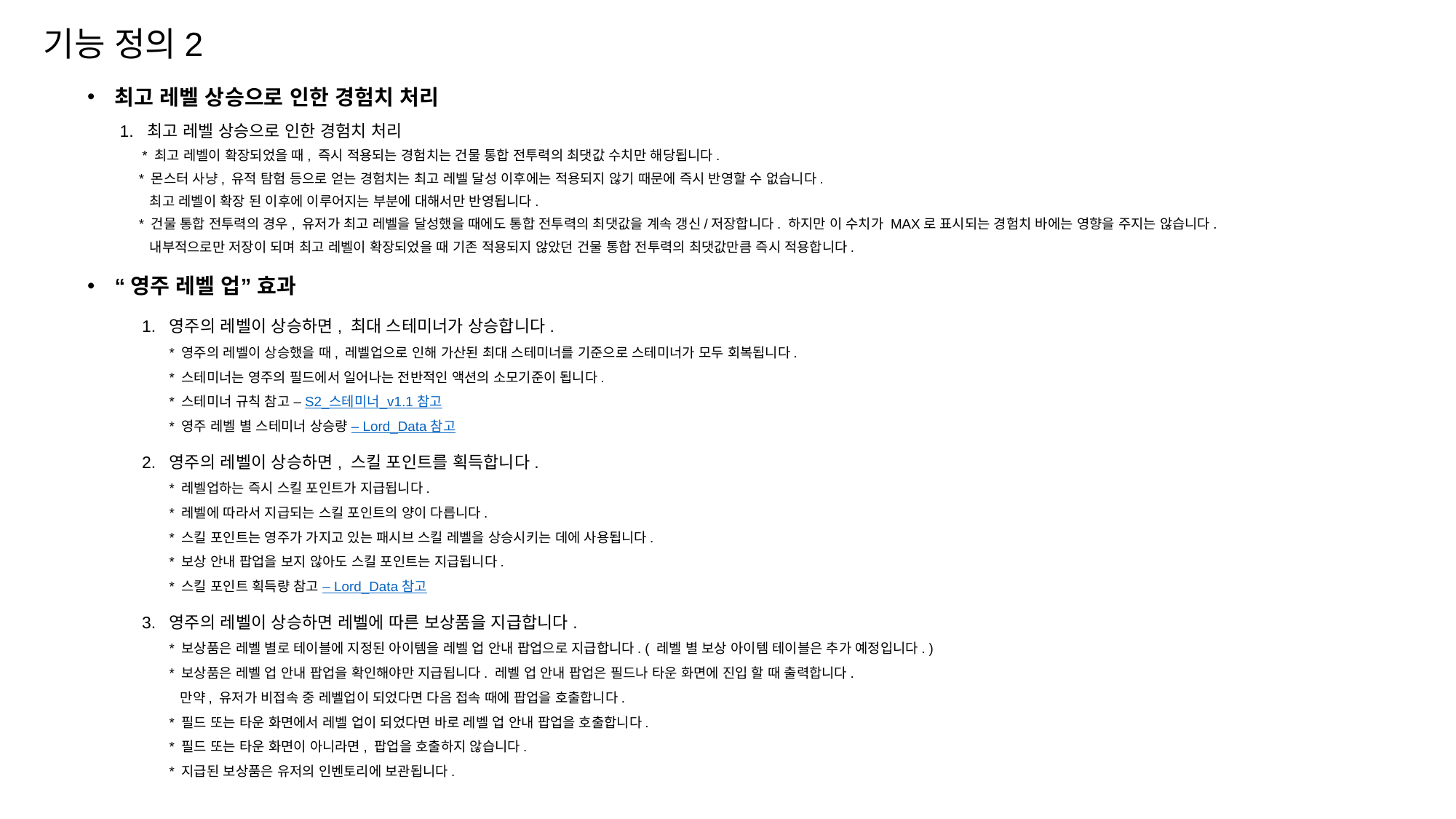

기능 정의2
최고 레벨 상승으로 인한 경험치 처리
1.  최고 레벨 상승으로 인한 경험치 처리
     * 최고 레벨이 확장되었을 때, 즉시 적용되는 경험치는 건물 통합 전투력의 최댓값 수치만 해당됩니다.
     * 몬스터 사냥, 유적 탐험 등으로 얻는 경험치는 최고 레벨 달성 이후에는 적용되지 않기 때문에 즉시 반영할 수 없습니다.
       최고 레벨이 확장 된 이후에 이루어지는 부분에 대해서만 반영됩니다.
     * 건물 통합 전투력의 경우, 유저가 최고 레벨을 달성했을 때에도 통합 전투력의 최댓값을 계속 갱신/저장합니다. 하지만 이 수치가 MAX로 표시되는 경험치 바에는 영향을 주지는 않습니다.
       내부적으로만 저장이 되며 최고 레벨이 확장되었을 때 기존 적용되지 않았던 건물 통합 전투력의 최댓값만큼 즉시 적용합니다.
“영주 레벨 업” 효과
영주의 레벨이 상승하면, 최대 스테미너가 상승합니다.
* 영주의 레벨이 상승했을 때, 레벨업으로 인해 가산된 최대 스테미너를 기준으로 스테미너가 모두 회복됩니다.
* 스테미너는 영주의 필드에서 일어나는 전반적인 액션의 소모기준이 됩니다.
* 스테미너 규칙 참고 – S2_스테미너_v1.1 참고
* 영주 레벨 별 스테미너 상승량 – Lord_Data 참고
영주의 레벨이 상승하면, 스킬 포인트를 획득합니다.
* 레벨업하는 즉시 스킬 포인트가 지급됩니다.
* 레벨에 따라서 지급되는 스킬 포인트의 양이 다릅니다.
* 스킬 포인트는 영주가 가지고 있는 패시브 스킬 레벨을 상승시키는 데에 사용됩니다.
* 보상 안내 팝업을 보지 않아도 스킬 포인트는 지급됩니다.
* 스킬 포인트 획득량 참고 – Lord_Data 참고
영주의 레벨이 상승하면 레벨에 따른 보상품을 지급합니다.
* 보상품은 레벨 별로 테이블에 지정된 아이템을 레벨 업 안내 팝업으로 지급합니다. ( 레벨 별 보상 아이템 테이블은 추가 예정입니다. )
* 보상품은 레벨 업 안내 팝업을 확인해야만 지급됩니다. 레벨 업 안내 팝업은 필드나 타운 화면에 진입 할 때 출력합니다.
  만약, 유저가 비접속 중 레벨업이 되었다면 다음 접속 때에 팝업을 호출합니다.
* 필드 또는 타운 화면에서 레벨 업이 되었다면 바로 레벨 업 안내 팝업을 호출합니다.
* 필드 또는 타운 화면이 아니라면, 팝업을 호출하지 않습니다.
* 지급된 보상품은 유저의 인벤토리에 보관됩니다.